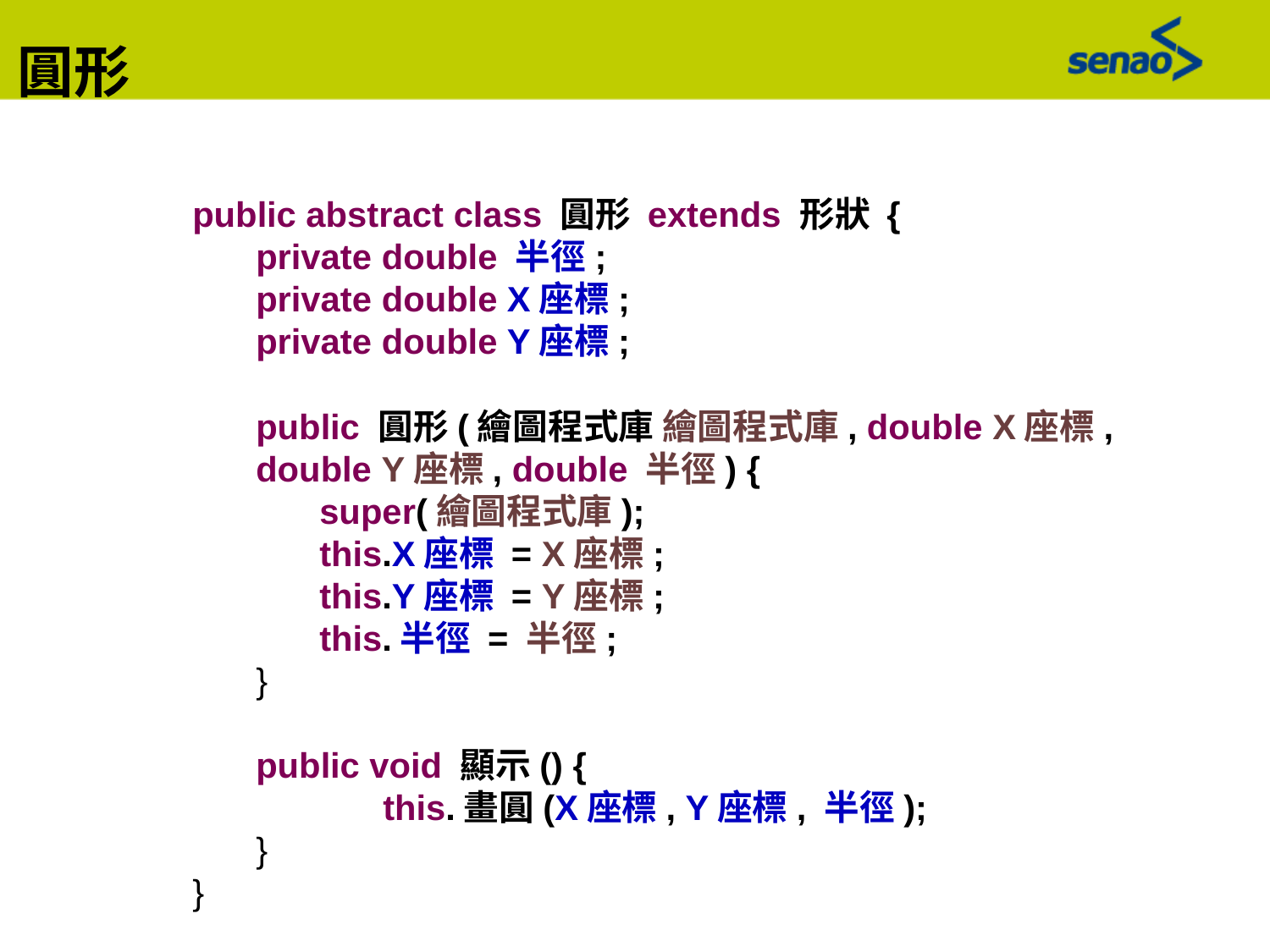

圓形
public abstract class 圓形 extends 形狀 {
private double 半徑;
private double X座標;
private double Y座標;

public 圓形(繪圖程式庫 繪圖程式庫, double X座標, double Y座標, double 半徑) {
super(繪圖程式庫);
this.X座標 = X座標;
this.Y座標 = Y座標;
this.半徑 = 半徑;
}

public void 顯示() {
	this.畫圓(X座標, Y座標, 半徑);
}
}